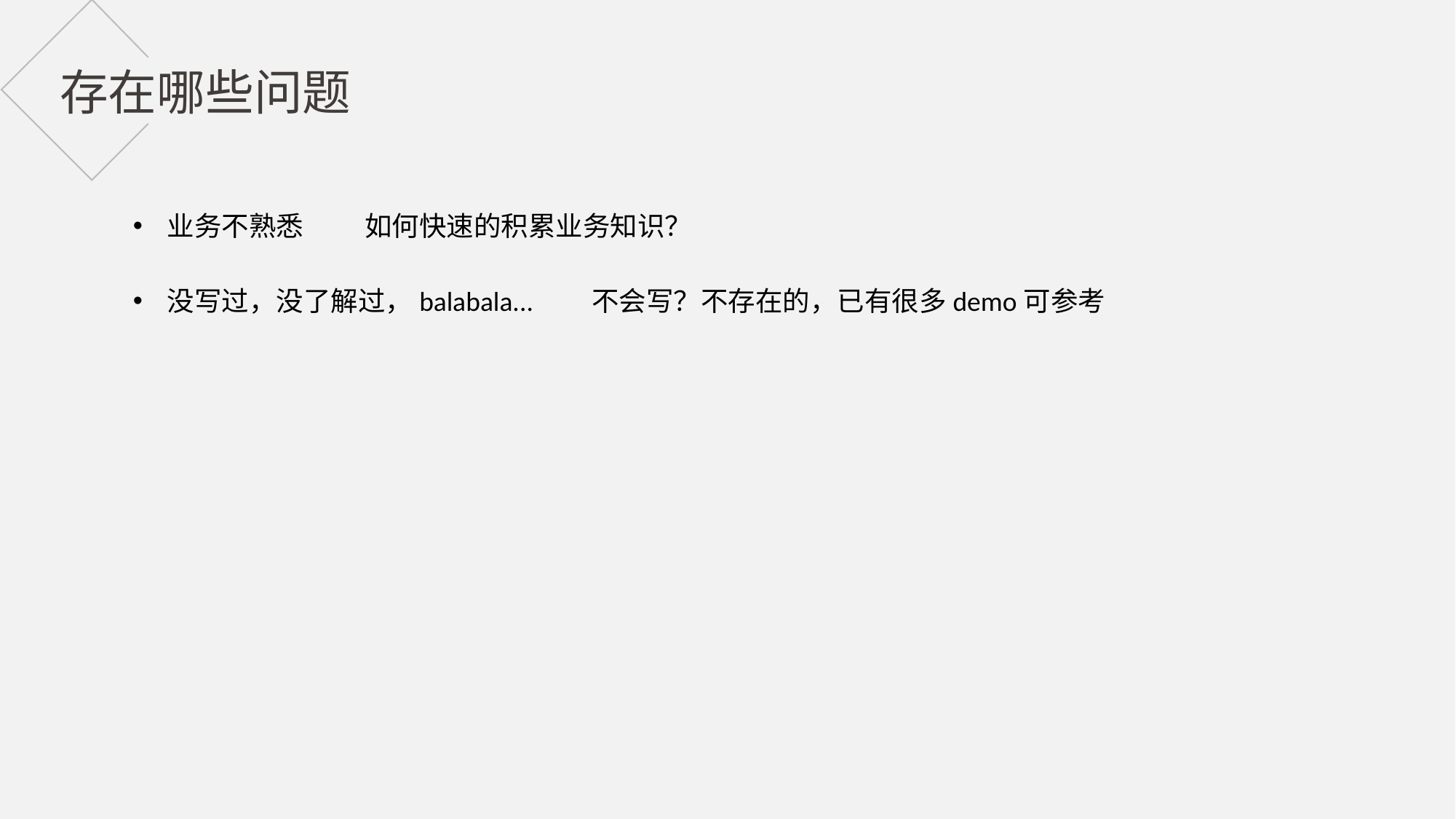

存在哪些问题
业务不熟悉
如何快速的积累业务知识？
没写过，没了解过，balabala...
不会写？不存在的，已有很多demo可参考